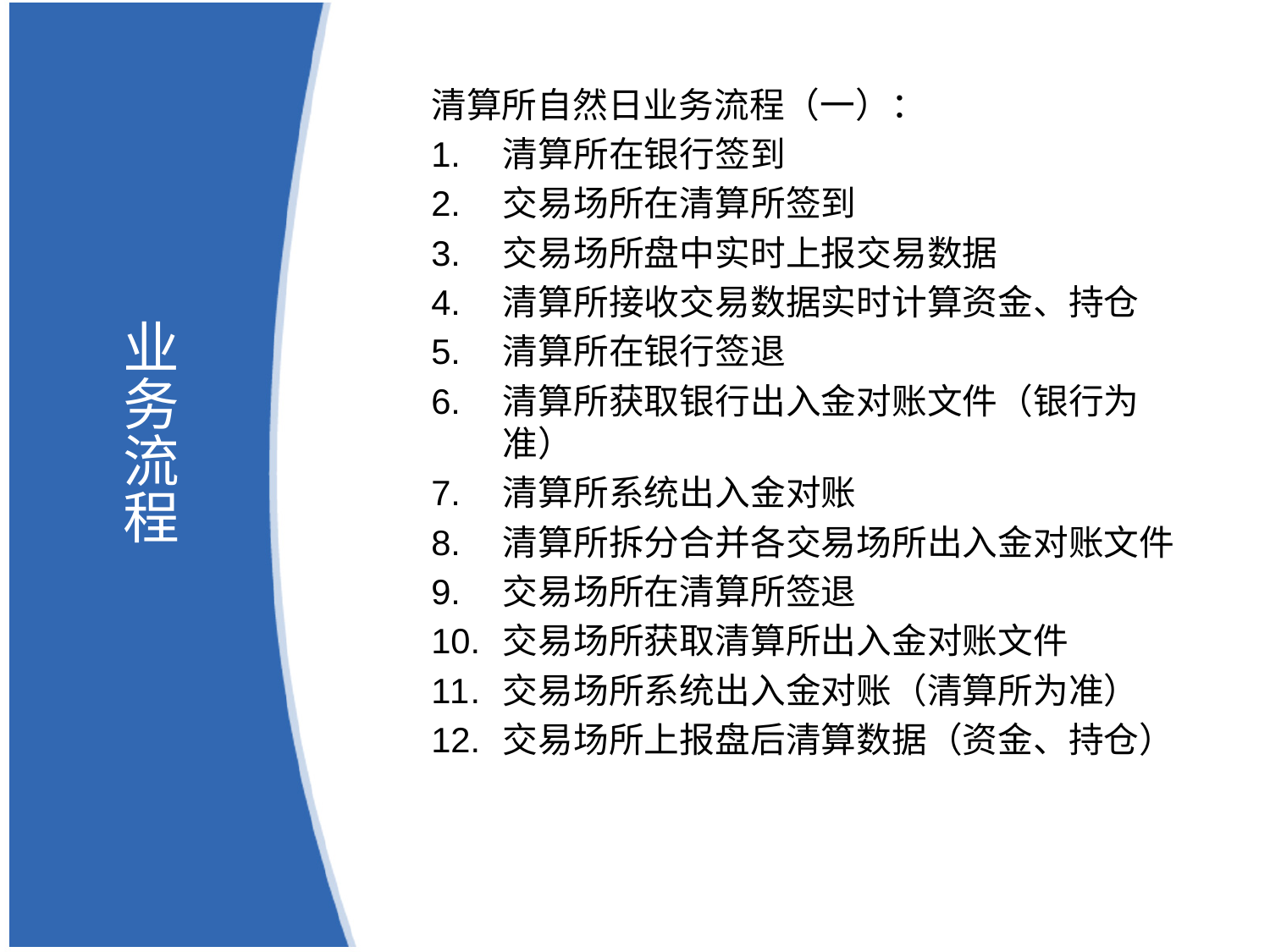

# 业务流程
清算所自然日业务流程（一）：
清算所在银行签到
交易场所在清算所签到
交易场所盘中实时上报交易数据
清算所接收交易数据实时计算资金、持仓
清算所在银行签退
清算所获取银行出入金对账文件（银行为准）
清算所系统出入金对账
清算所拆分合并各交易场所出入金对账文件
交易场所在清算所签退
交易场所获取清算所出入金对账文件
交易场所系统出入金对账（清算所为准）
交易场所上报盘后清算数据（资金、持仓）